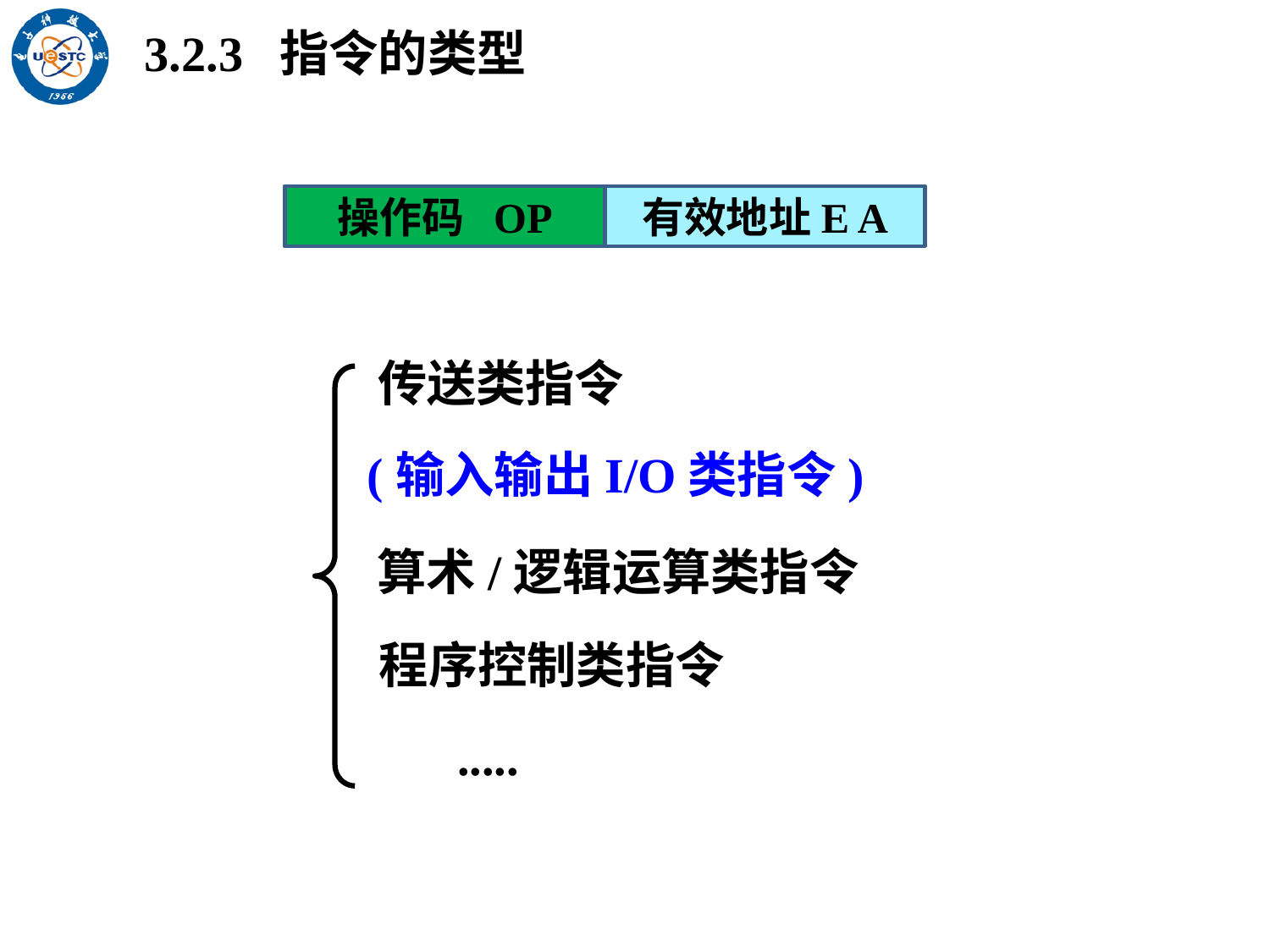

3.2.3  指令的类型
操作码  OP
有效地址E A
操作码  OP
传送类指令

(输入输出I/O类指令)
算术/逻辑运算类指令
程序控制类指令
.....